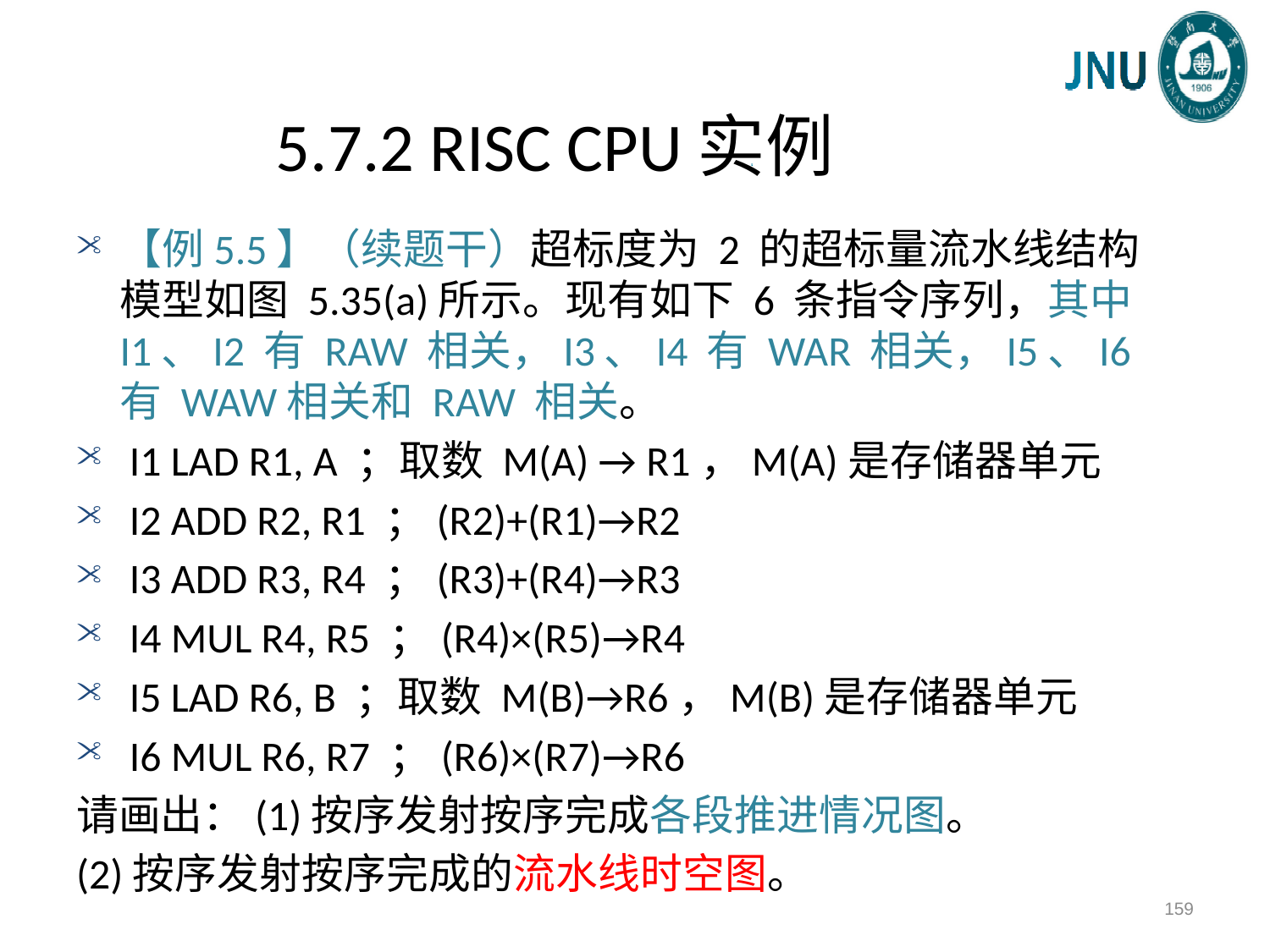

# 5.7.2 RISC CPU实例
【例5.5】（续题干）超标度为 2 的超标量流水线结构模型如图 5.35(a)所示。现有如下 6 条指令序列，其中 I1、I2 有 RAW 相关，I3、I4 有 WAR 相关，I5、I6 有 WAW相关和 RAW 相关。
 I1 LAD R1, A ；取数 M(A) → R1，M(A)是存储器单元
 I2 ADD R2, R1 ；(R2)+(R1)→R2
 I3 ADD R3, R4 ；(R3)+(R4)→R3
 I4 MUL R4, R5 ；(R4)×(R5)→R4
 I5 LAD R6, B ；取数 M(B)→R6，M(B)是存储器单元
 I6 MUL R6, R7 ；(R6)×(R7)→R6
请画出：(1)按序发射按序完成各段推进情况图。
(2)按序发射按序完成的流水线时空图。
159